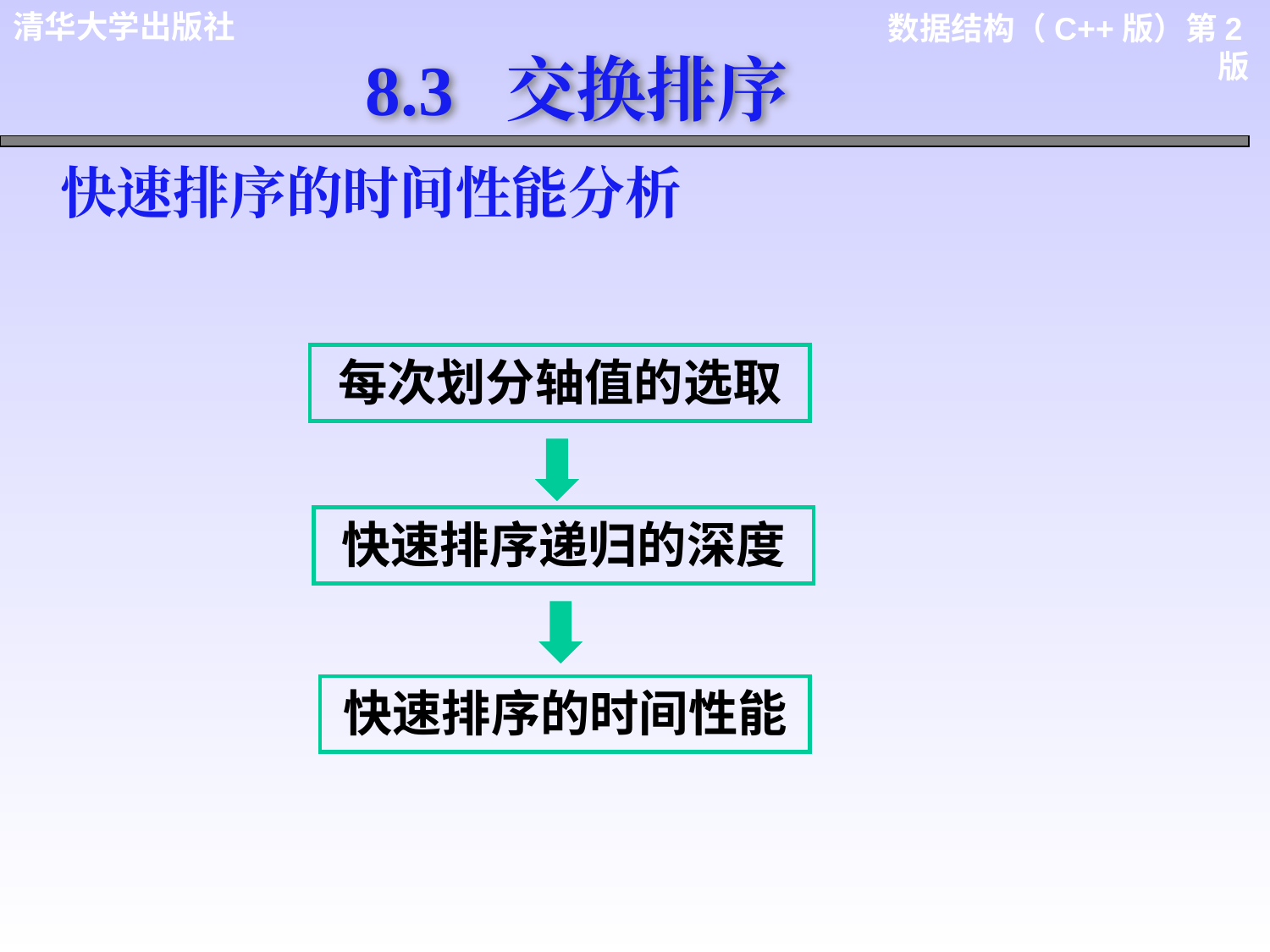

8.3  交换排序
快速排序的时间性能分析
每次划分轴值的选取

快速排序递归的深度

快速排序的时间性能